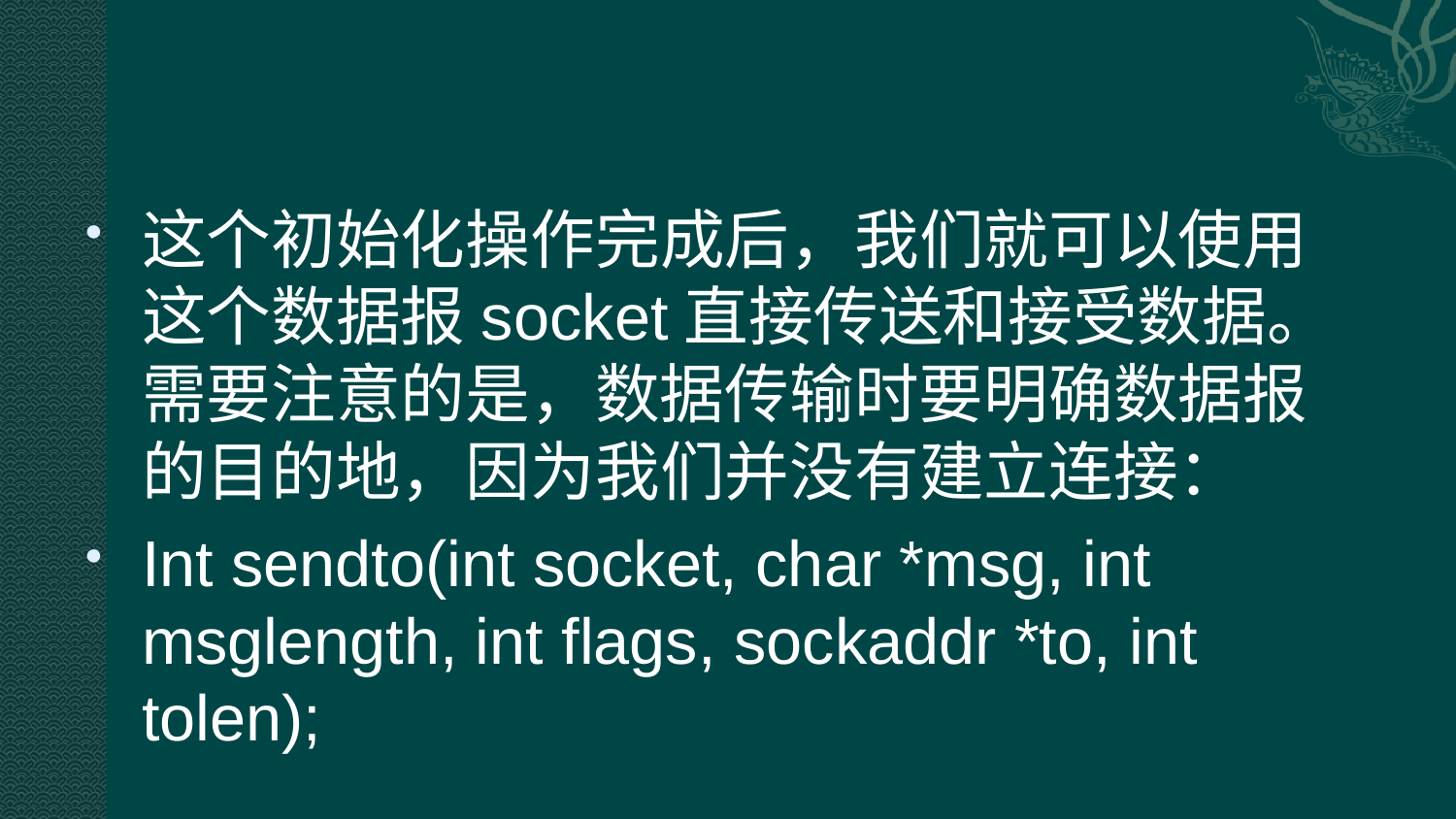

#
这个初始化操作完成后，我们就可以使用这个数据报socket直接传送和接受数据。需要注意的是，数据传输时要明确数据报的目的地，因为我们并没有建立连接：
Int sendto(int socket, char *msg, int msglength, int flags, sockaddr *to, int tolen);